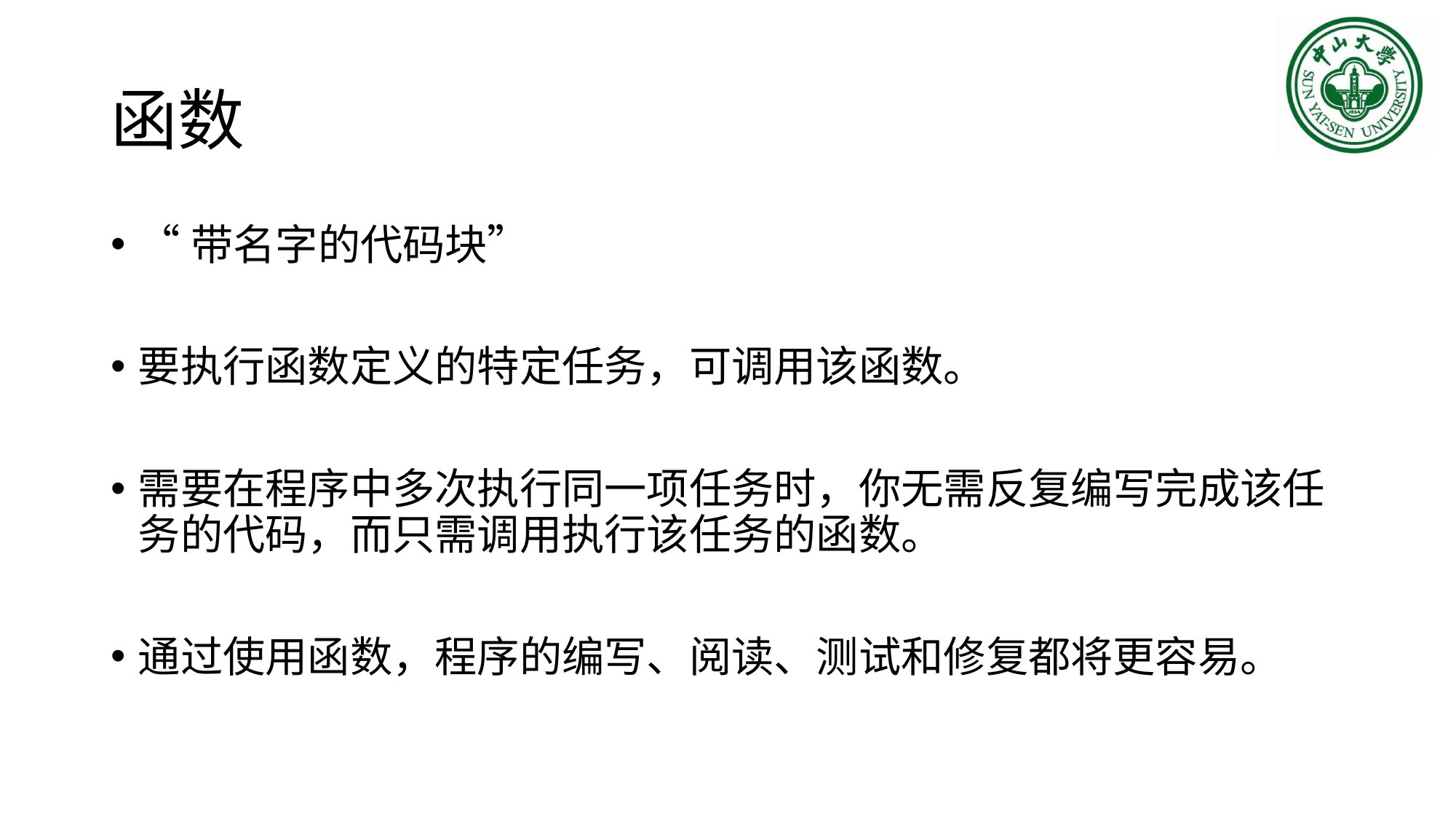

# 函数
“带名字的代码块”

要执行函数定义的特定任务，可调用该函数。

需要在程序中多次执行同一项任务时，你无需反复编写完成该任务的代码，而只需调用执行该任务的函数。

通过使用函数，程序的编写、阅读、测试和修复都将更容易。